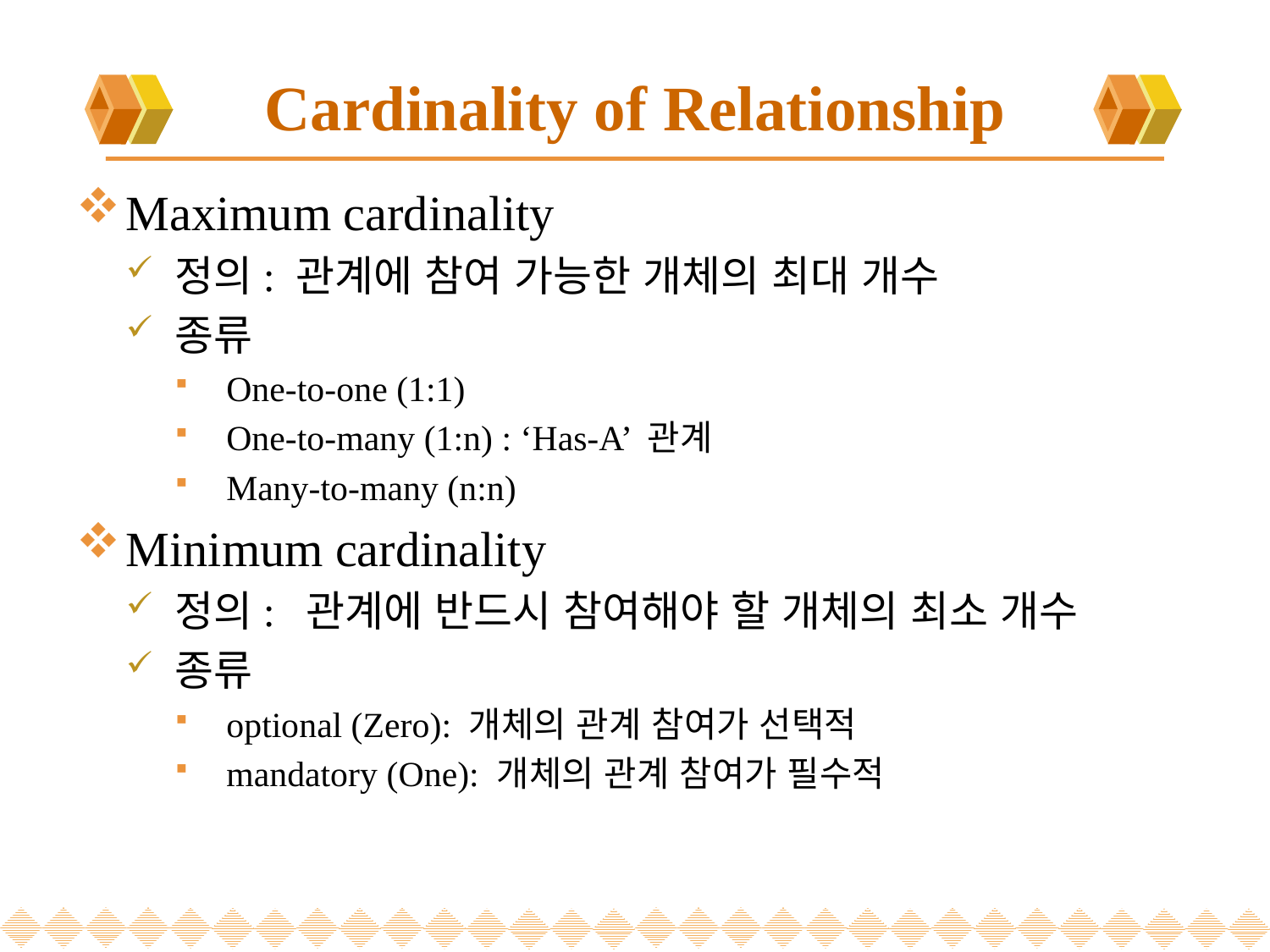

# Cardinality of Relationship
Maximum cardinality
정의: 관계에 참여 가능한 개체의 최대 개수
종류
One-to-one (1:1)
One-to-many (1:n) : ‘Has-A’ 관계
Many-to-many (n:n)
Minimum cardinality
정의:  관계에 반드시 참여해야 할 개체의 최소 개수
종류
optional (Zero): 개체의 관계 참여가 선택적
mandatory (One): 개체의 관계 참여가 필수적